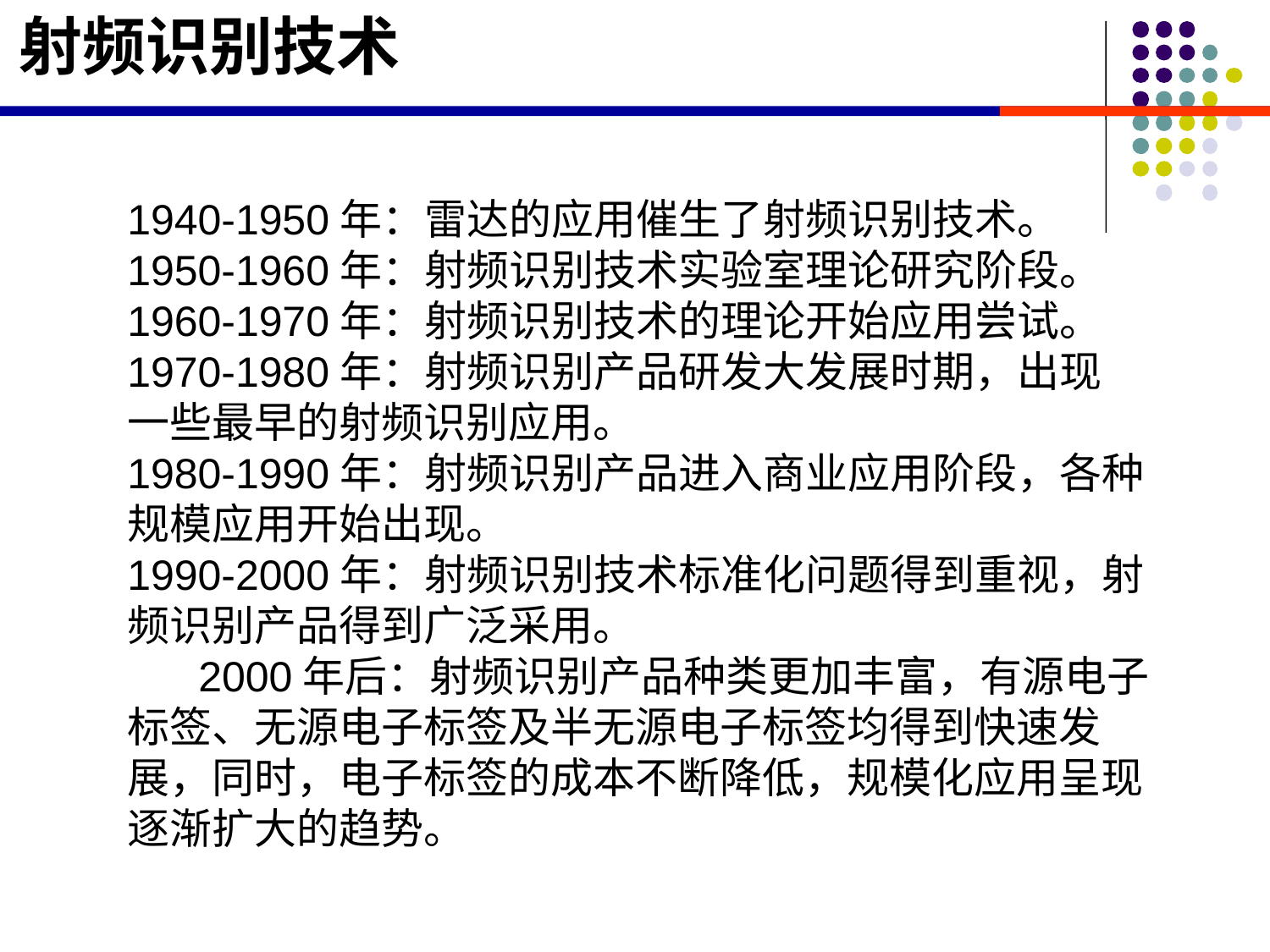

射频识别技术
1940-1950年：雷达的应用催生了射频识别技术。
1950-1960年：射频识别技术实验室理论研究阶段。
1960-1970年：射频识别技术的理论开始应用尝试。
1970-1980年：射频识别产品研发大发展时期，出现     一些最早的射频识别应用。
1980-1990年：射频识别产品进入商业应用阶段，各种规模应用开始出现。
1990-2000年：射频识别技术标准化问题得到重视，射频识别产品得到广泛采用。
      2000年后：射频识别产品种类更加丰富，有源电子标签、无源电子标签及半无源电子标签均得到快速发展，同时，电子标签的成本不断降低，规模化应用呈现逐渐扩大的趋势。